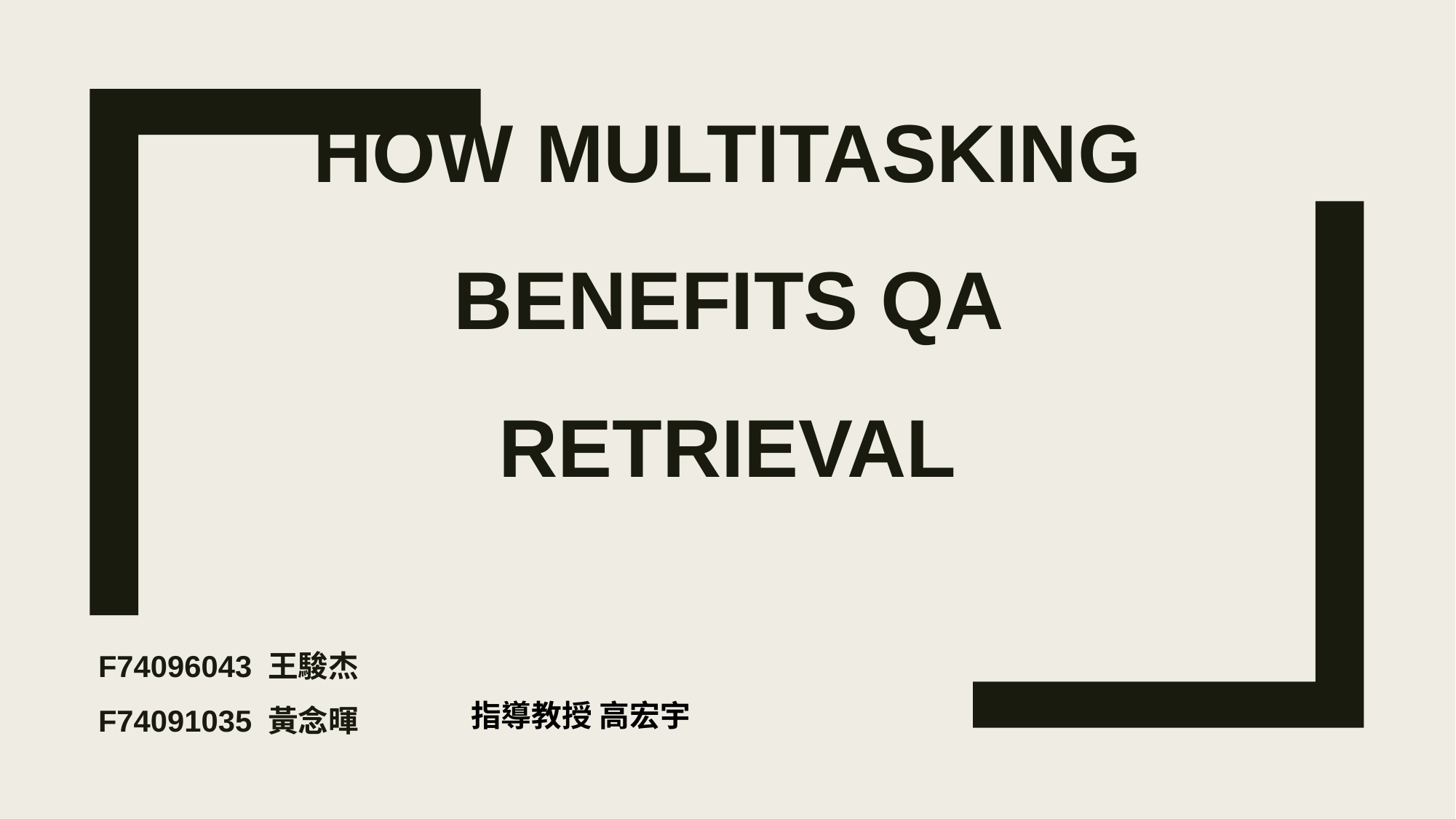

# How Multitasking Benefits QA Retrieval
F74096043 王駿杰
F74091035 黃念暉
指導教授 高宏宇